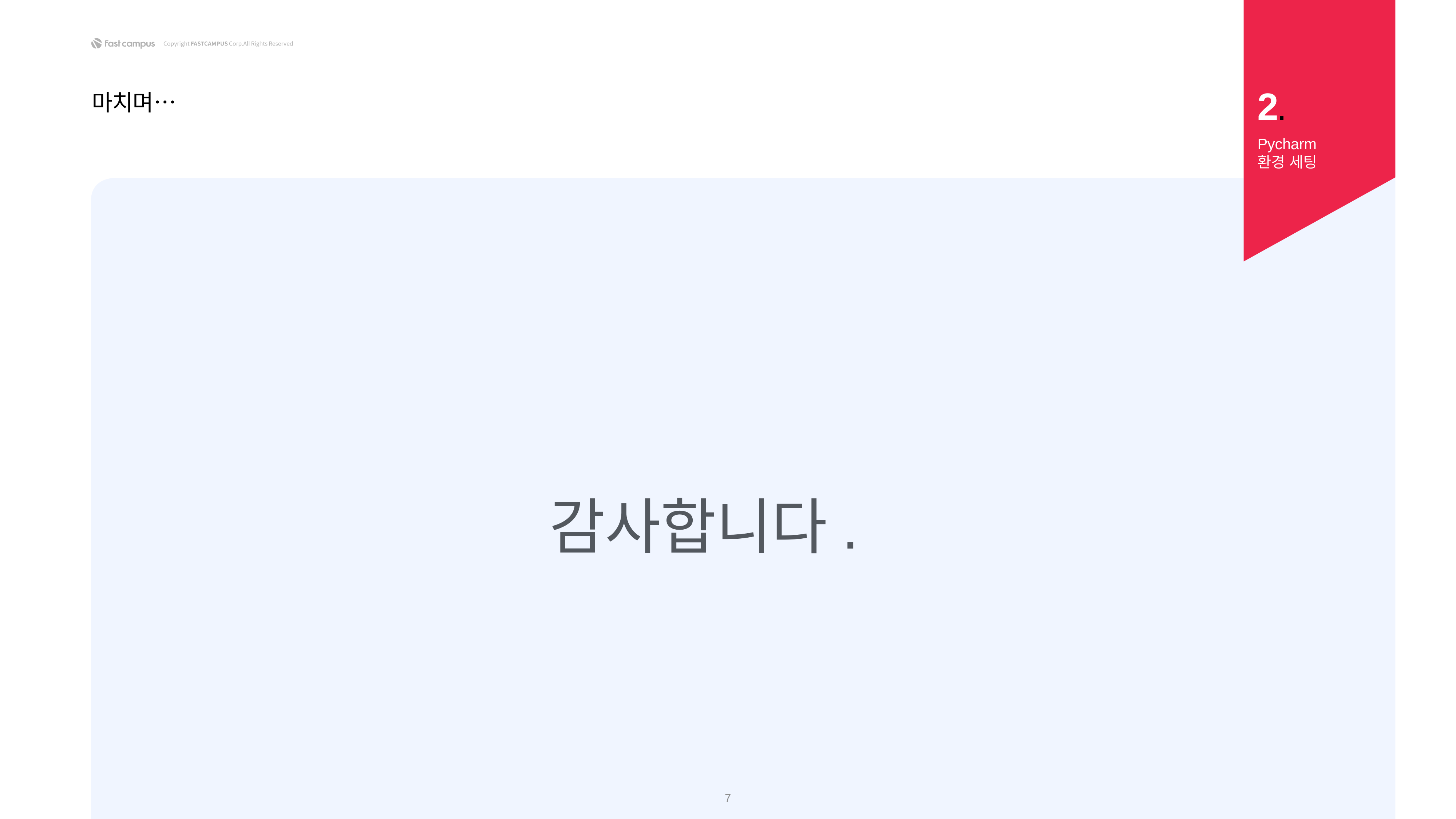

2.
마치며…
Pycharm
환경 세팅
감사합니다.
7